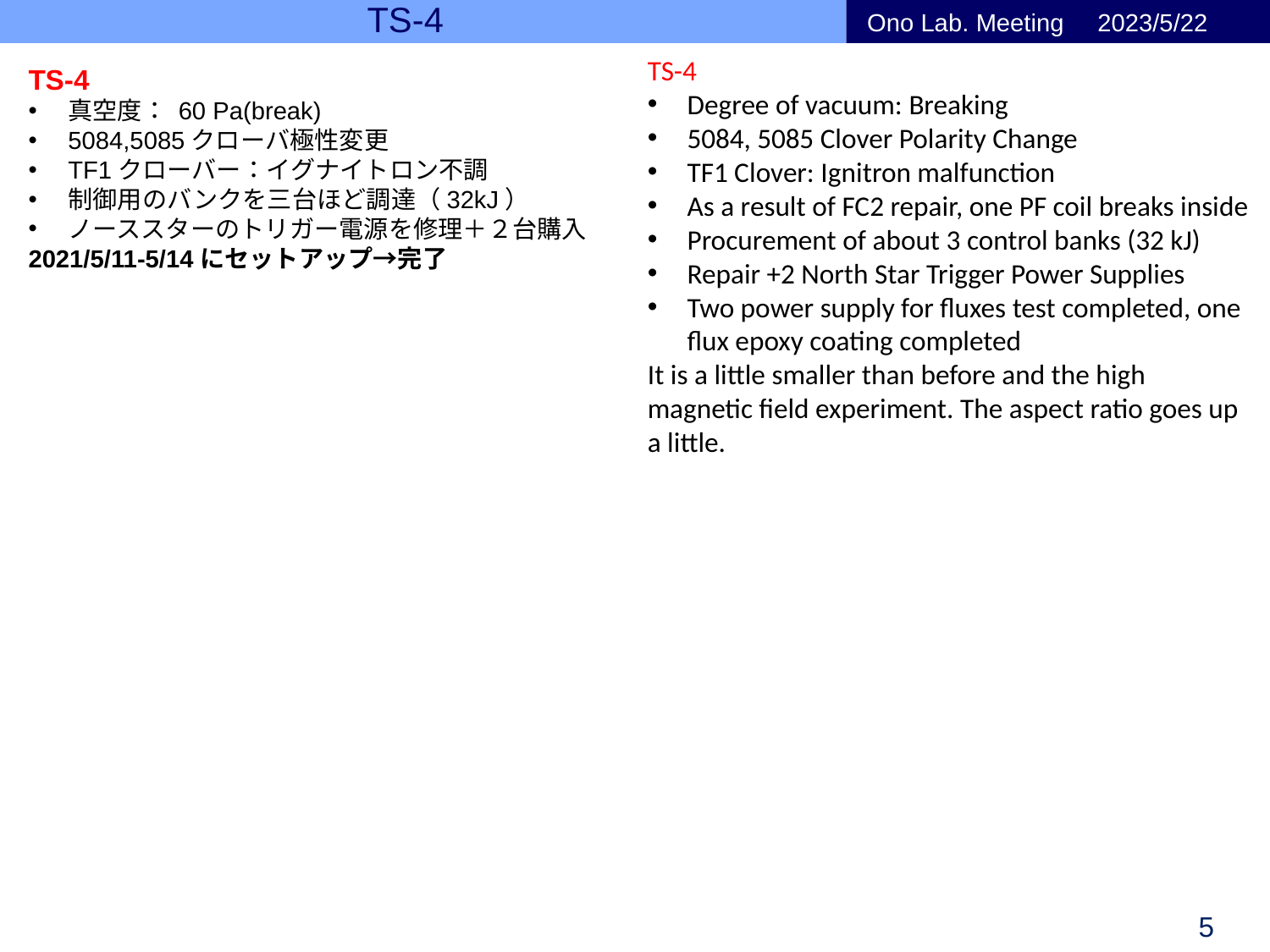

# TS-4
2023/5/22
Ono Lab. Meeting
TS-4
真空度： 60 Pa(break)
5084,5085クローバ極性変更
TF1クローバー：イグナイトロン不調
制御用のバンクを三台ほど調達（32kJ）
ノーススターのトリガー電源を修理＋２台購入
2021/5/11-5/14にセットアップ→完了
TS-4
Degree of vacuum: Breaking
5084, 5085 Clover Polarity Change
TF1 Clover: Ignitron malfunction
As a result of FC2 repair, one PF coil breaks inside
Procurement of about 3 control banks (32 kJ)
Repair +2 North Star Trigger Power Supplies
Two power supply for fluxes test completed, one flux epoxy coating completed
It is a little smaller than before and the high magnetic field experiment. The aspect ratio goes up a little.
5